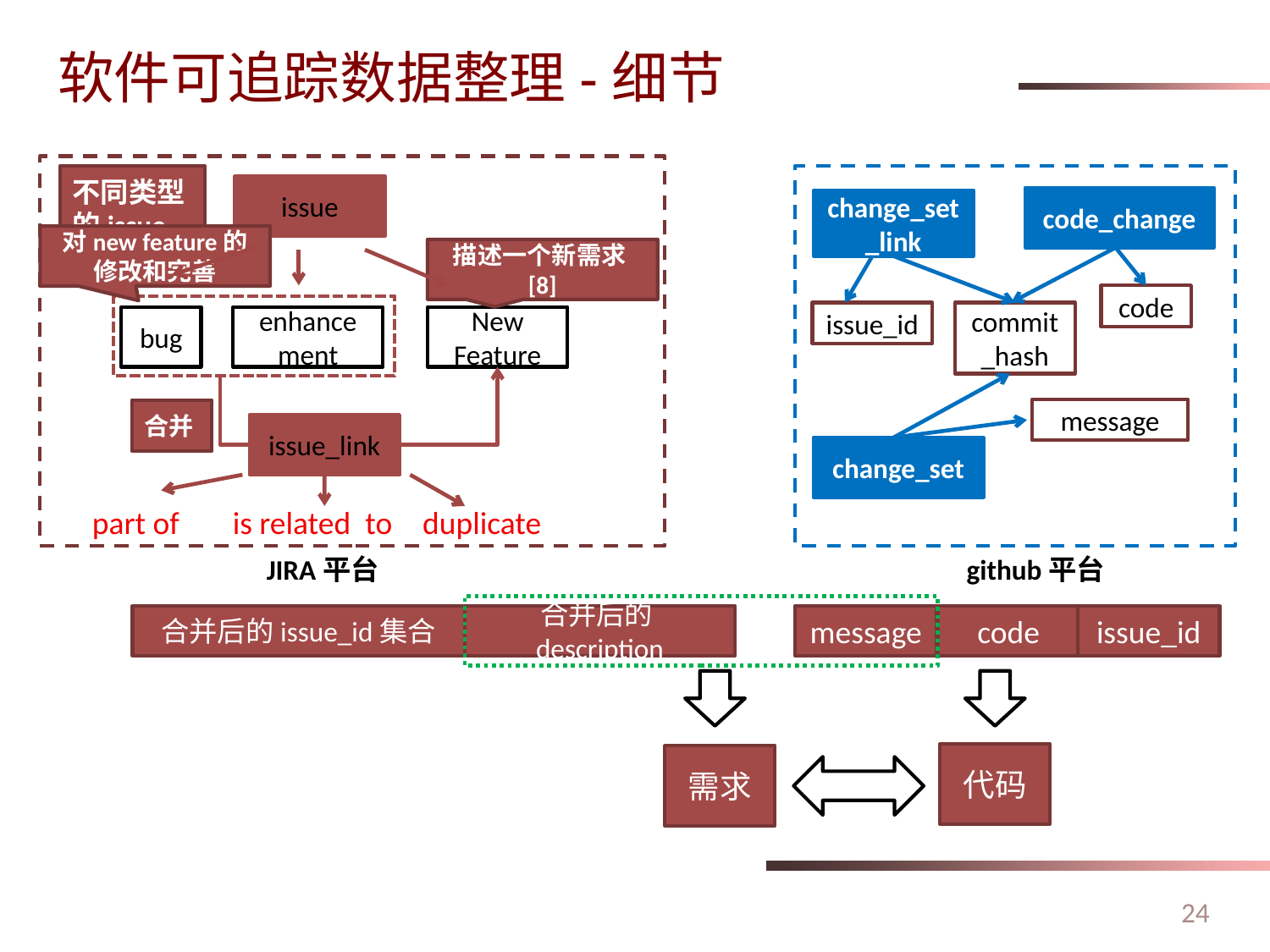

软件可追踪数据整理-细节

不同类型
的issue

issue
code_change
change_set
_link
对new feature的修改和完善
描述一个新需求[8]
code

issue_id
commit_hash
bug
New Feature
enhance
ment
message
合并
issue_link
change_set
part of
is related  to
duplicate
JIRA平台
github平台

合并后的issue_id集合
合并后的description
message
code
issue_id

代码
需求

24